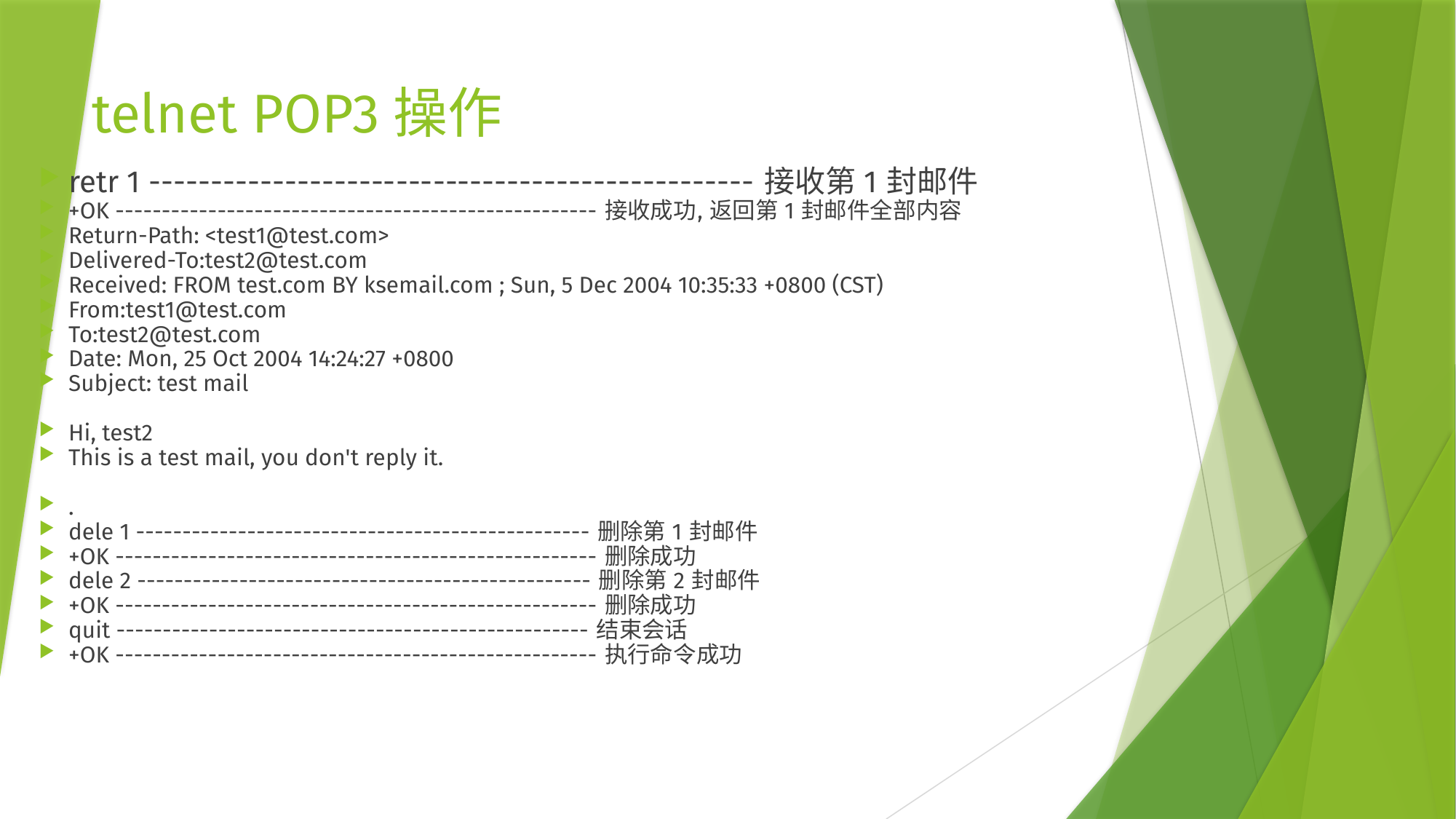

telnet POP3操作
retr 1 ------------------------------------------------- 接收第 1 封邮件
+OK ---------------------------------------------------- 接收成功, 返回第 1 封邮件全部内容
Return-Path: <test1@test.com>
Delivered-To:test2@test.com
Received: FROM test.com BY ksemail.com ; Sun, 5 Dec 2004 10:35:33 +0800 (CST)
From:test1@test.com
To:test2@test.com
Date: Mon, 25 Oct 2004 14:24:27 +0800
Subject: test mail

Hi, test2
This is a test mail, you don't reply it.

.
dele 1 ------------------------------------------------- 删除第 1 封邮件
+OK ---------------------------------------------------- 删除成功
dele 2 ------------------------------------------------- 删除第 2 封邮件
+OK ---------------------------------------------------- 删除成功
quit --------------------------------------------------- 结束会话
+OK ---------------------------------------------------- 执行命令成功